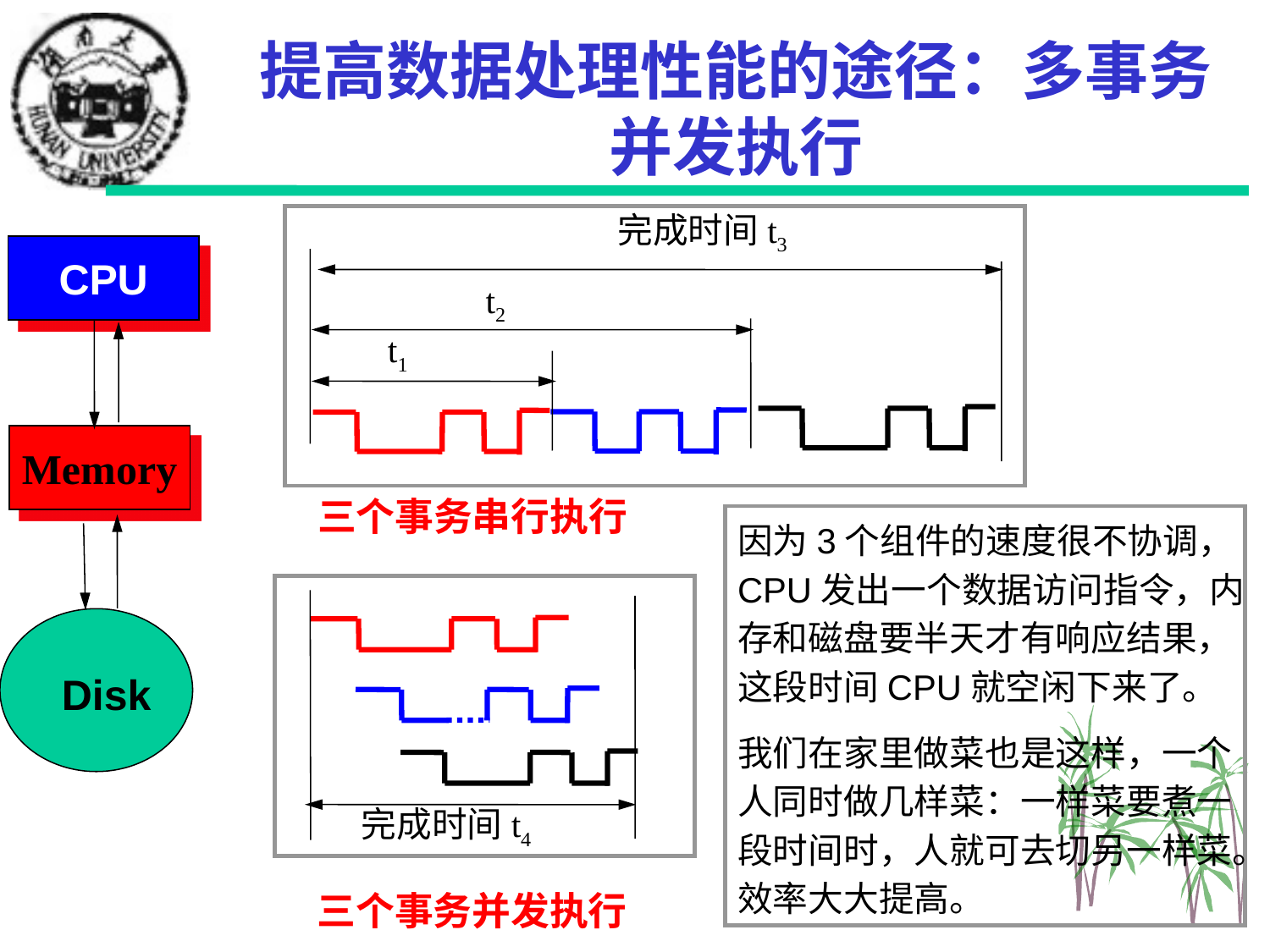

# 提高数据处理性能的途径：多事务并发执行
完成时间t3

CPU

Memory

Disk

t2

t1

三个事务串行执行
因为3个组件的速度很不协调，CPU发出一个数据访问指令，内存和磁盘要半天才有响应结果，这段时间CPU就空闲下来了。
我们在家里做菜也是这样，一个人同时做几样菜：一样菜要煮一段时间时，人就可去切另一样菜。效率大大提高。

完成时间t4

三个事务并发执行